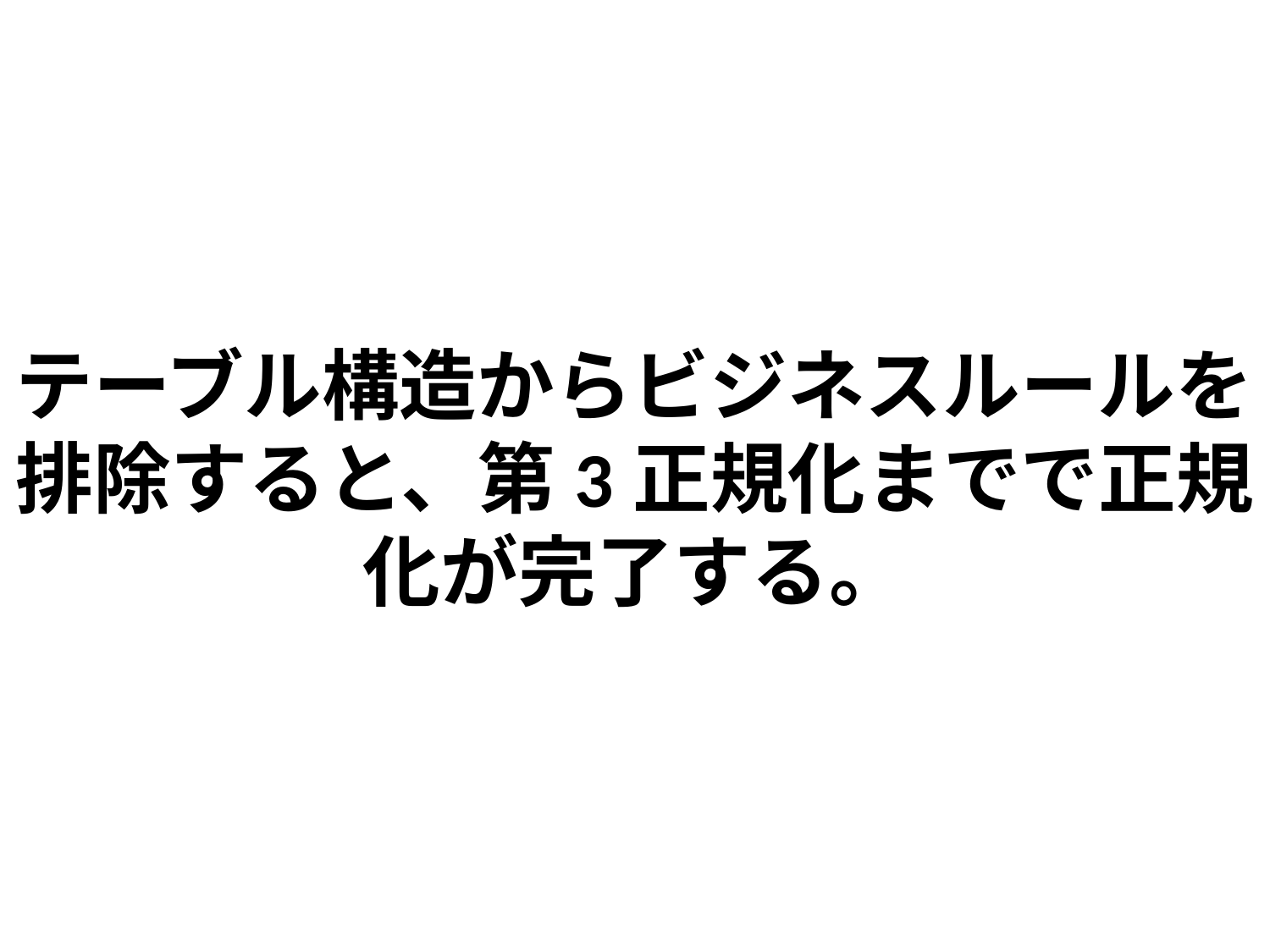

# テーブル構造からビジネスルールを排除すると、第3正規化までで正規化が完了する。